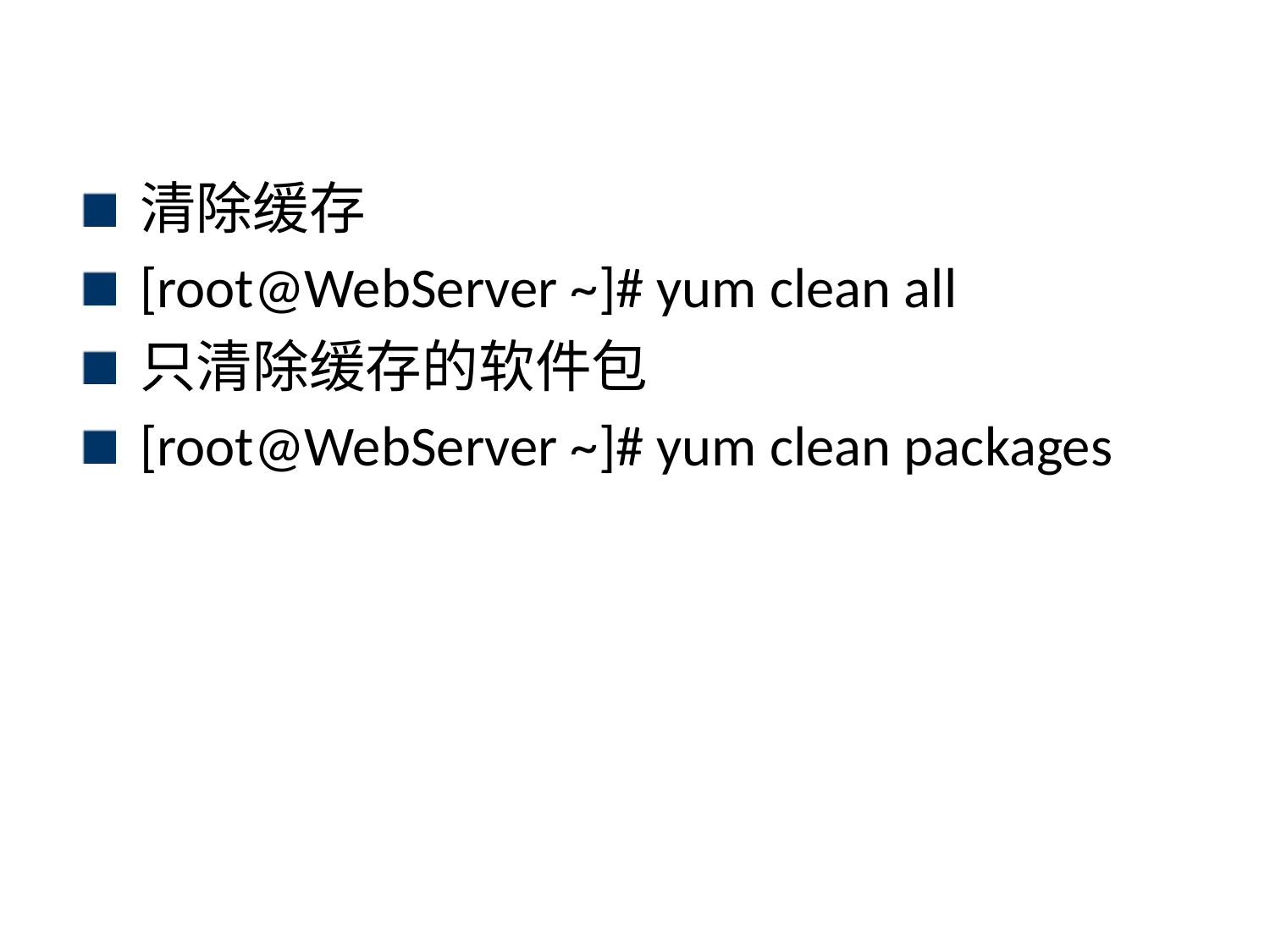

# 清除缓存的xml文件和软件包
清除缓存
[root@WebServer ~]# yum clean all
只清除缓存的软件包
[root@WebServer ~]# yum clean packages